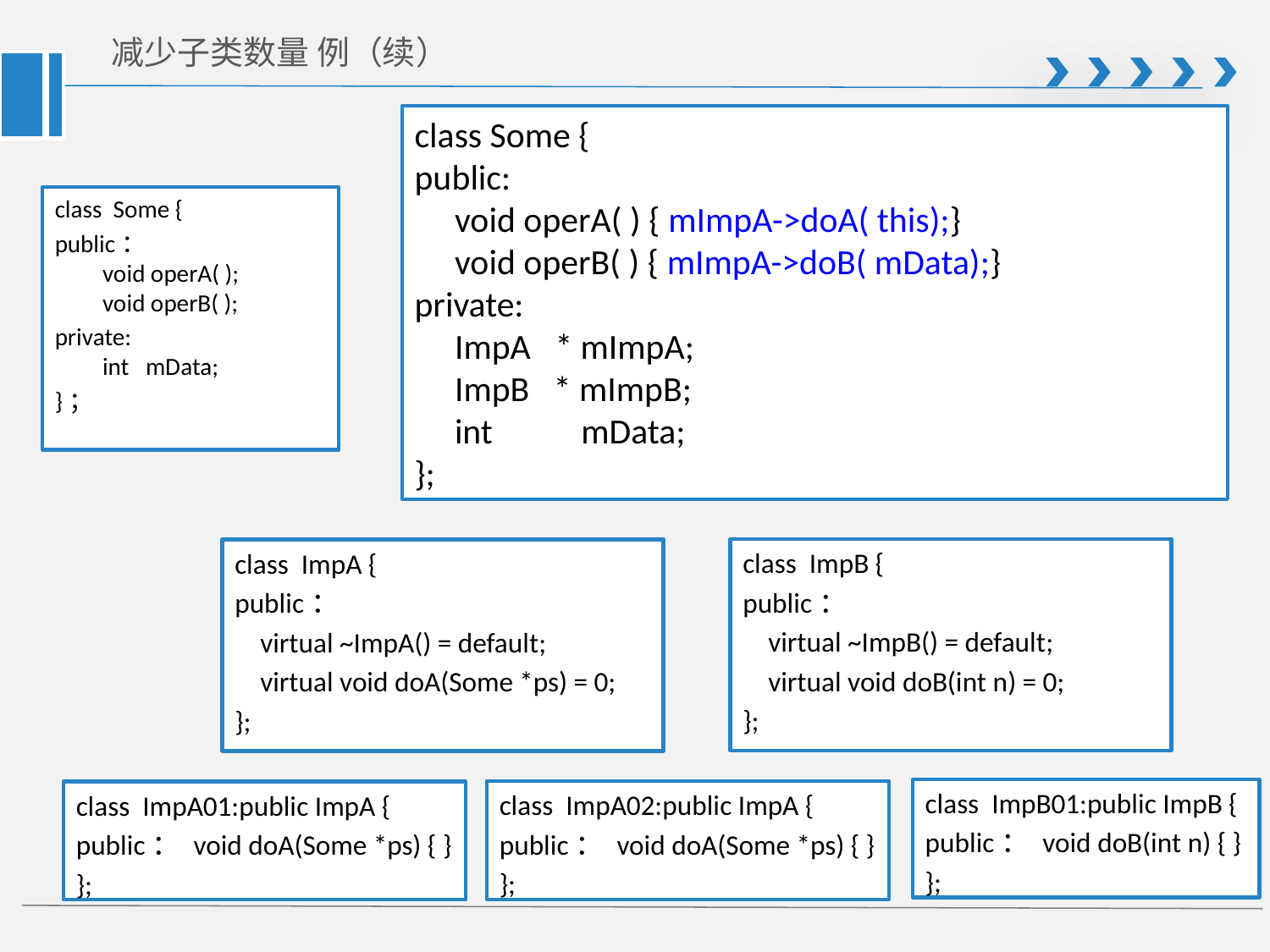

# 减少子类数量 例（续）
class Some {
public:
     void operA( ) { mImpA->doA( this);}
     void operB( ) { mImpA->doB( mData);}
private:
     ImpA   * mImpA;
     ImpB   * mImpB;
     int           mData;
};
class  Some {
public：
void operA( );
void operB( );
private:
int   mData;
}；
class  ImpB {
public：
    virtual ~ImpB() = default;
    virtual void doB(int n) = 0;
};
class  ImpA {
public：
    virtual ~ImpA() = default;
    virtual void doA(Some *ps) = 0;
};
class  ImpB01:public ImpB {
public： void doB(int n) { }
};
class  ImpA02:public ImpA {
public： void doA(Some *ps) { }
};
class  ImpA01:public ImpA {
public： void doA(Some *ps) { }
};